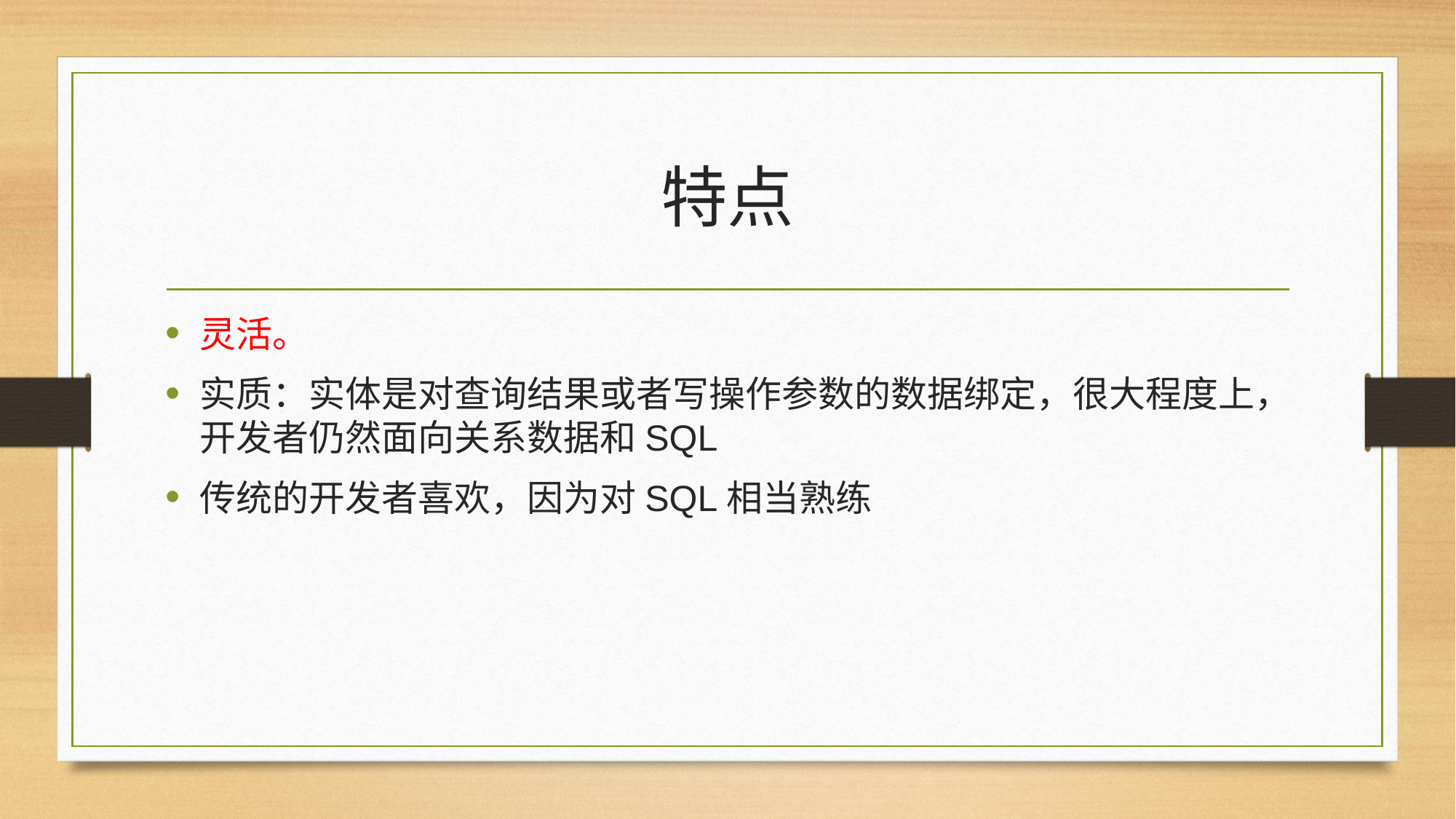

# 特点
灵活。
实质：实体是对查询结果或者写操作参数的数据绑定，很大程度上，开发者仍然面向关系数据和SQL
传统的开发者喜欢，因为对SQL相当熟练